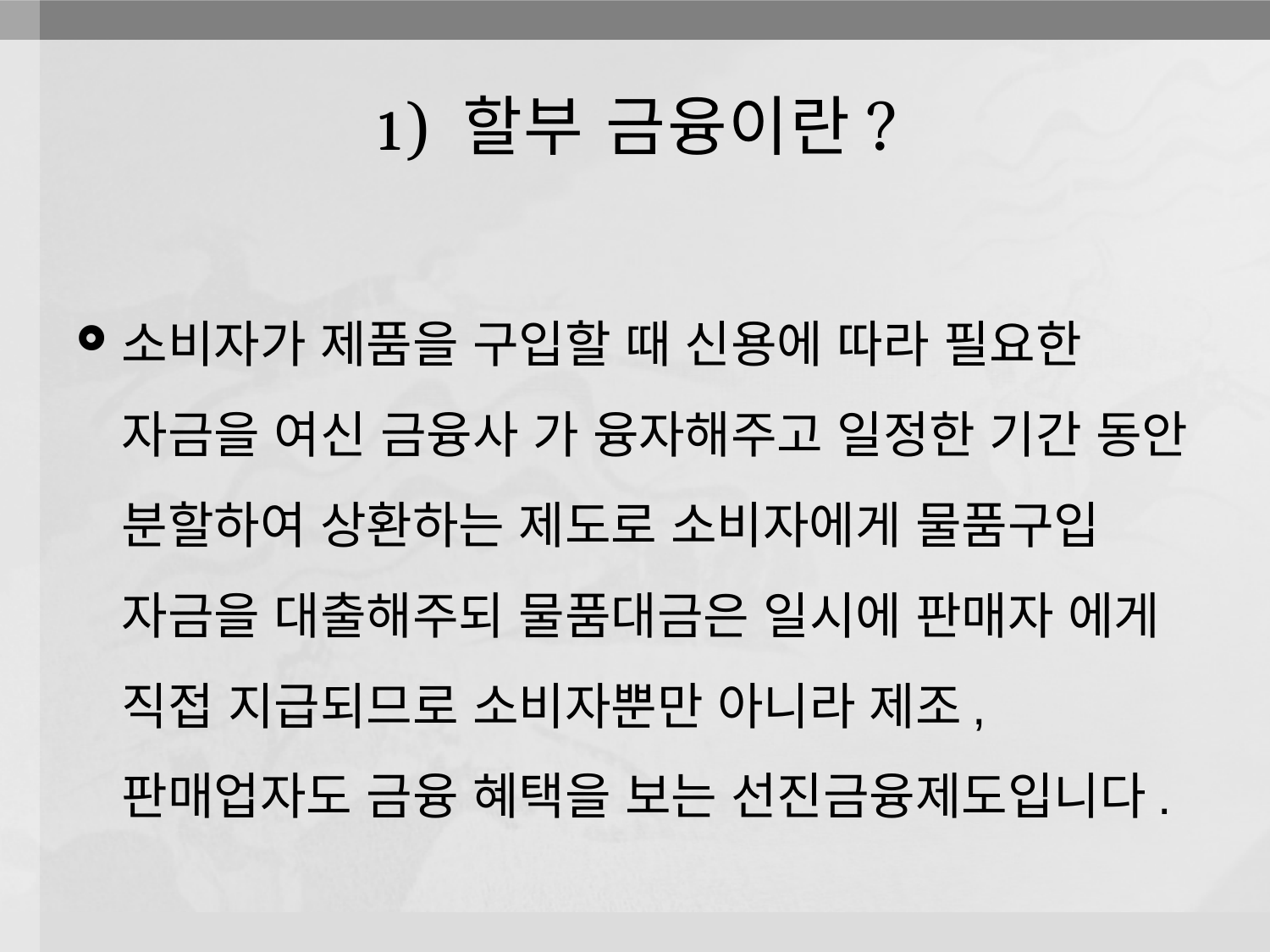

# 1) 할부 금융이란?
소비자가 제품을 구입할 때 신용에 따라 필요한 자금을 여신 금융사 가 융자해주고 일정한 기간 동안 분할하여 상환하는 제도로 소비자에게 물품구입 자금을 대출해주되 물품대금은 일시에 판매자 에게 직접 지급되므로 소비자뿐만 아니라 제조, 판매업자도 금융 혜택을 보는 선진금융제도입니다.